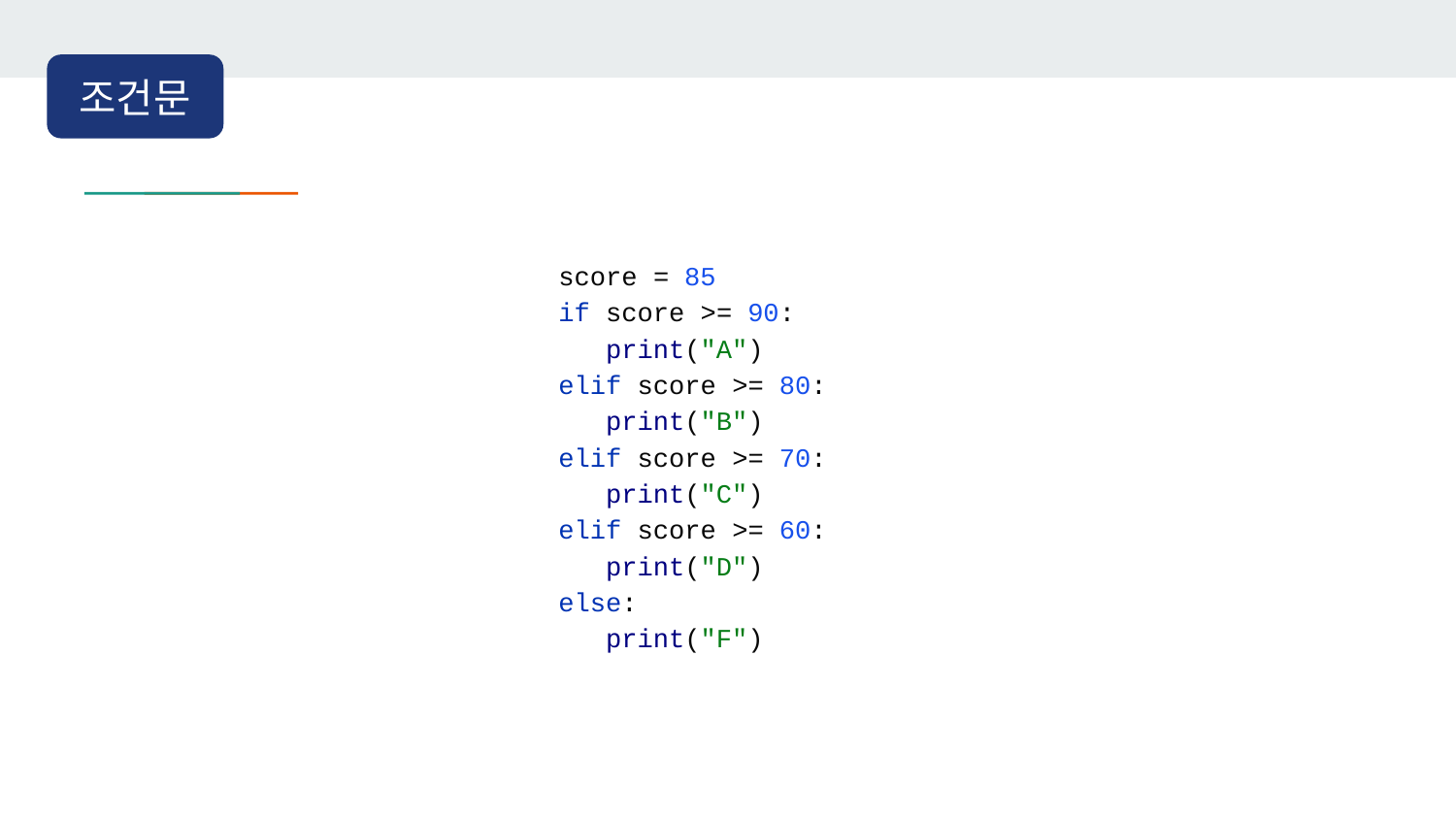

조건문
score = 85
if score >= 90:
   print("A")
elif score >= 80:
   print("B")
elif score >= 70:
   print("C")
elif score >= 60:
   print("D")
else:
   print("F")